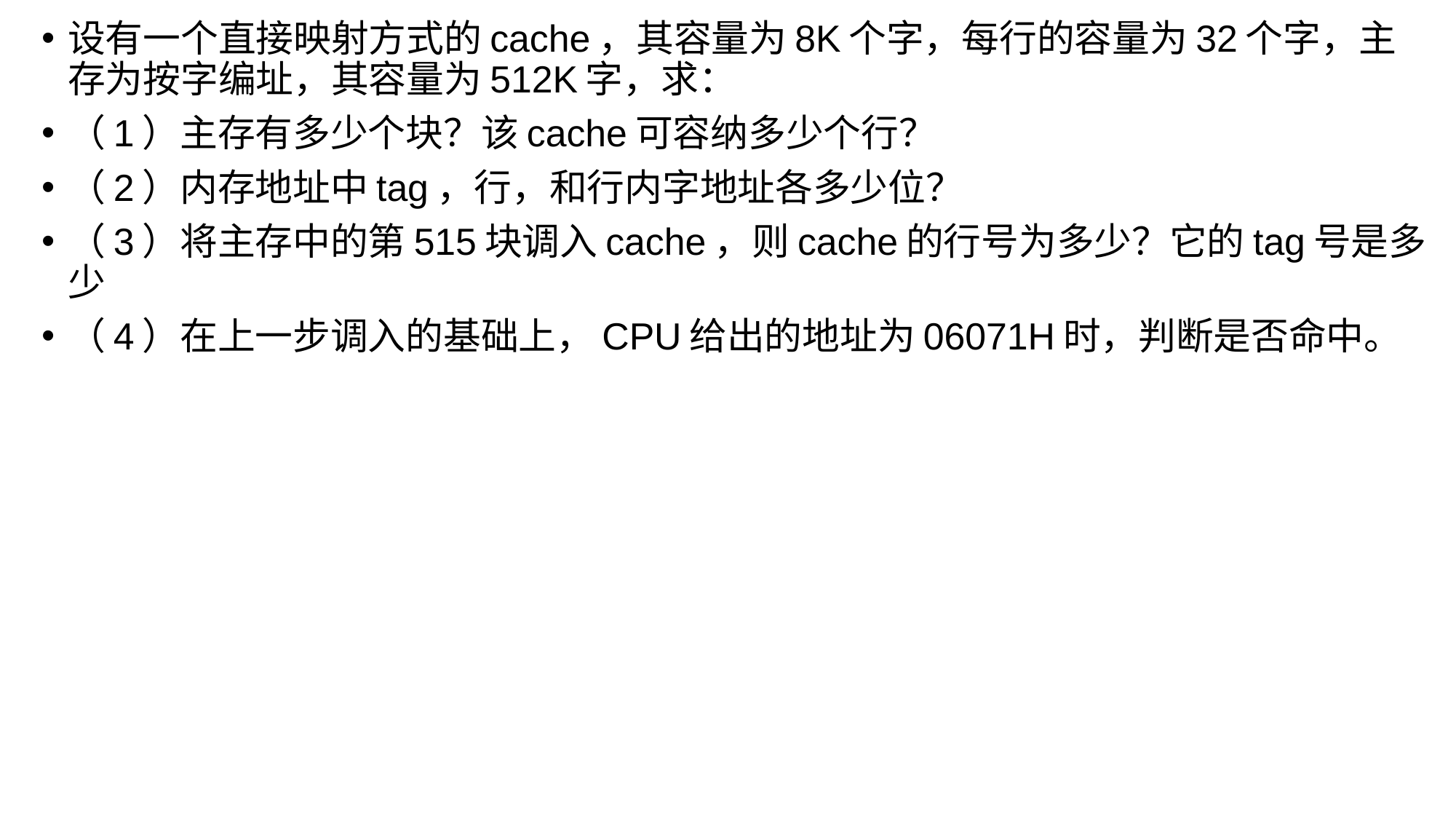

设有一个直接映射方式的cache，其容量为8K个字，每行的容量为32个字，主存为按字编址，其容量为512K字，求：
（1）主存有多少个块？该cache可容纳多少个行？
（2）内存地址中tag，行，和行内字地址各多少位？
（3）将主存中的第515块调入cache，则cache的行号为多少？它的tag号是多少
（4）在上一步调入的基础上，CPU给出的地址为06071H时，判断是否命中。